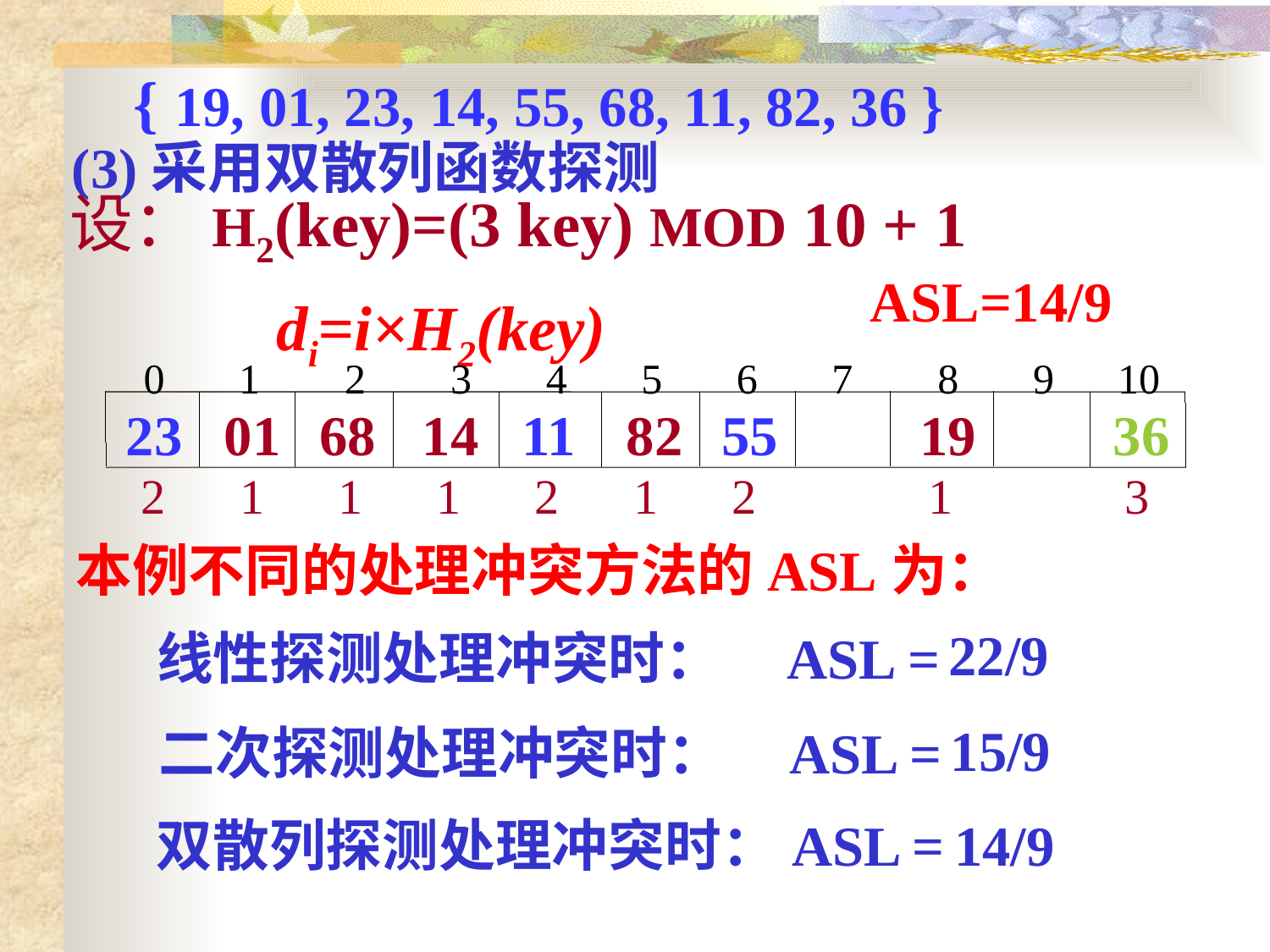

{ 19, 01, 23, 14, 55, 68, 11, 82, 36 }
(3)采用双散列函数探测
设：H2(key)=(3 key) MOD 10 + 1
             di=i×H2(key)
ASL=14/9
0       1        2        3       4       5       6       7        8       9      10

23
01
68
14
11
82
55
19
36
2      1      1      1      2      1      2              1              3
本例不同的处理冲突方法的ASL为：
22/9
线性探测处理冲突时：    ASL =
15/9
二次探测处理冲突时：    ASL =
双散列探测处理冲突时：ASL =
14/9